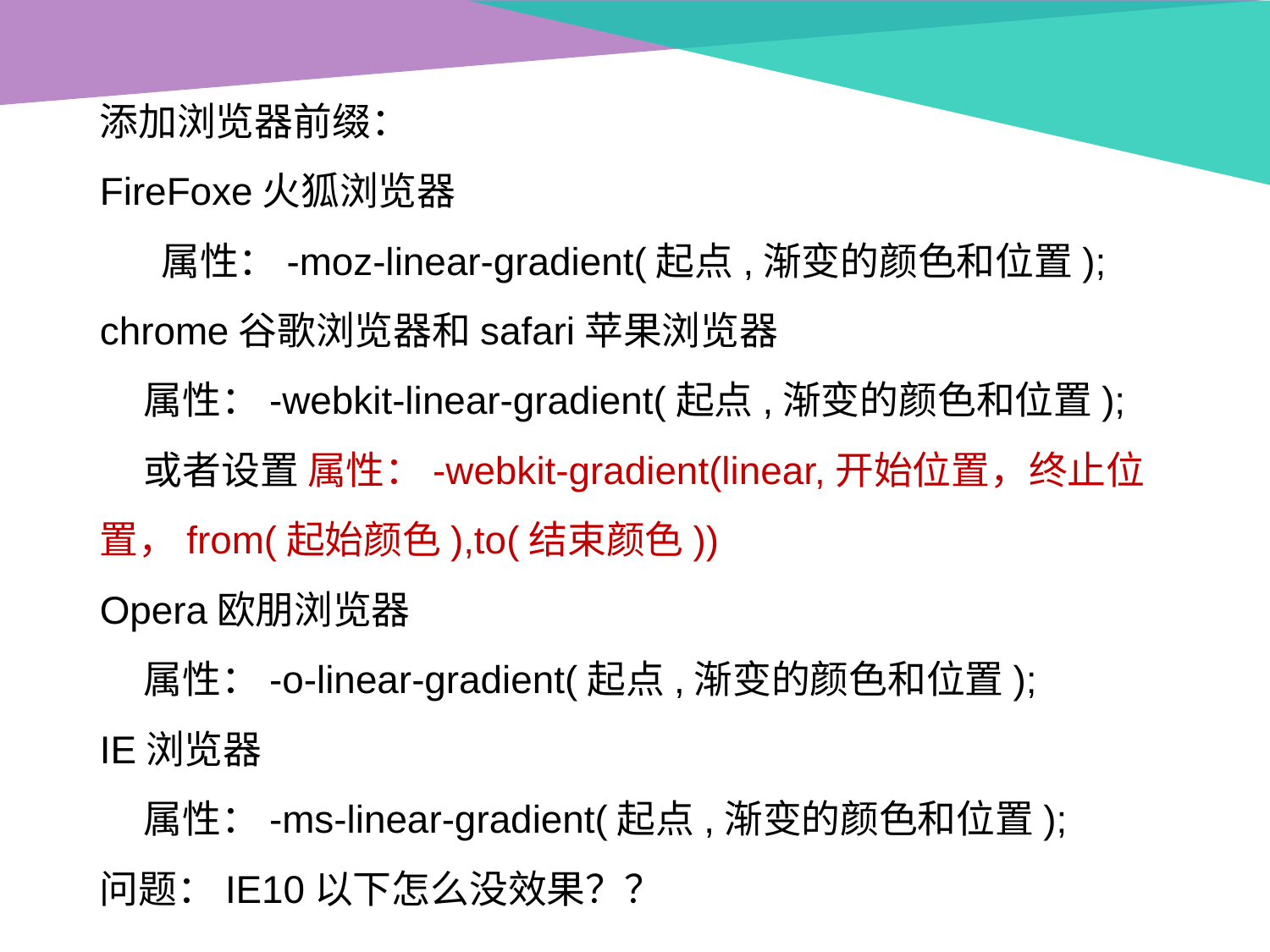

添加浏览器前缀：
FireFoxe火狐浏览器
      属性：-moz-linear-gradient(起点,渐变的颜色和位置);
chrome谷歌浏览器和safari苹果浏览器
    属性：-webkit-linear-gradient(起点,渐变的颜色和位置);
    或者设置 属性：-webkit-gradient(linear,开始位置，终止位置，from(起始颜色),to(结束颜色))
Opera欧朋浏览器
    属性：-o-linear-gradient(起点,渐变的颜色和位置);
IE浏览器
    属性：-ms-linear-gradient(起点,渐变的颜色和位置);
问题：IE10以下怎么没效果？？